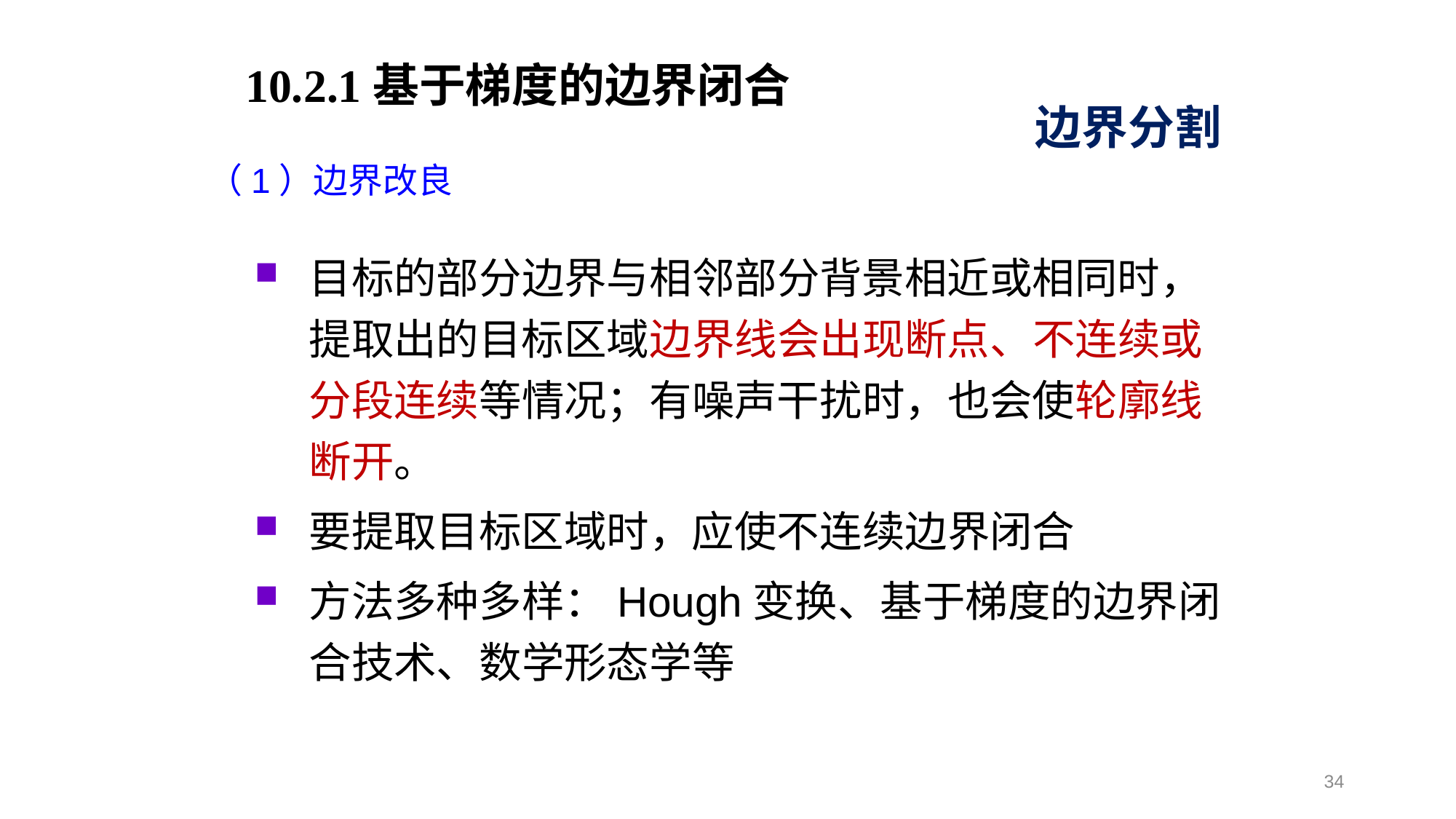

10.2.1基于梯度的边界闭合
边界分割
（1）边界改良
目标的部分边界与相邻部分背景相近或相同时，提取出的目标区域边界线会出现断点、不连续或分段连续等情况；有噪声干扰时，也会使轮廓线断开。
要提取目标区域时，应使不连续边界闭合
方法多种多样：Hough变换、基于梯度的边界闭合技术、数学形态学等
34